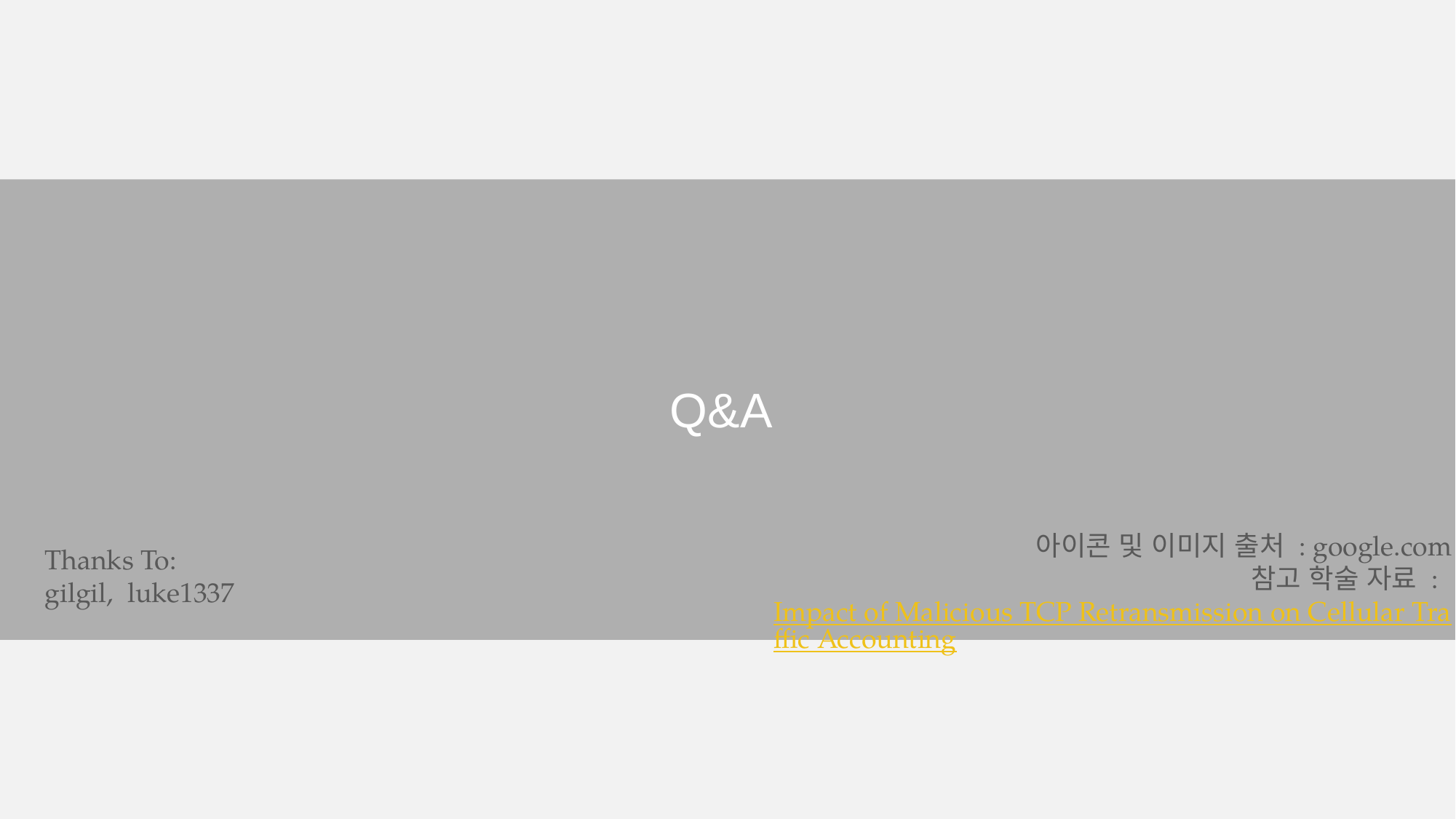

Q&A
아이콘 및 이미지 출처 : google.com
참고 학술 자료 :  Impact of Malicious TCP Retransmission on Cellular Traffic Accounting

Thanks To:
gilgil,  luke1337